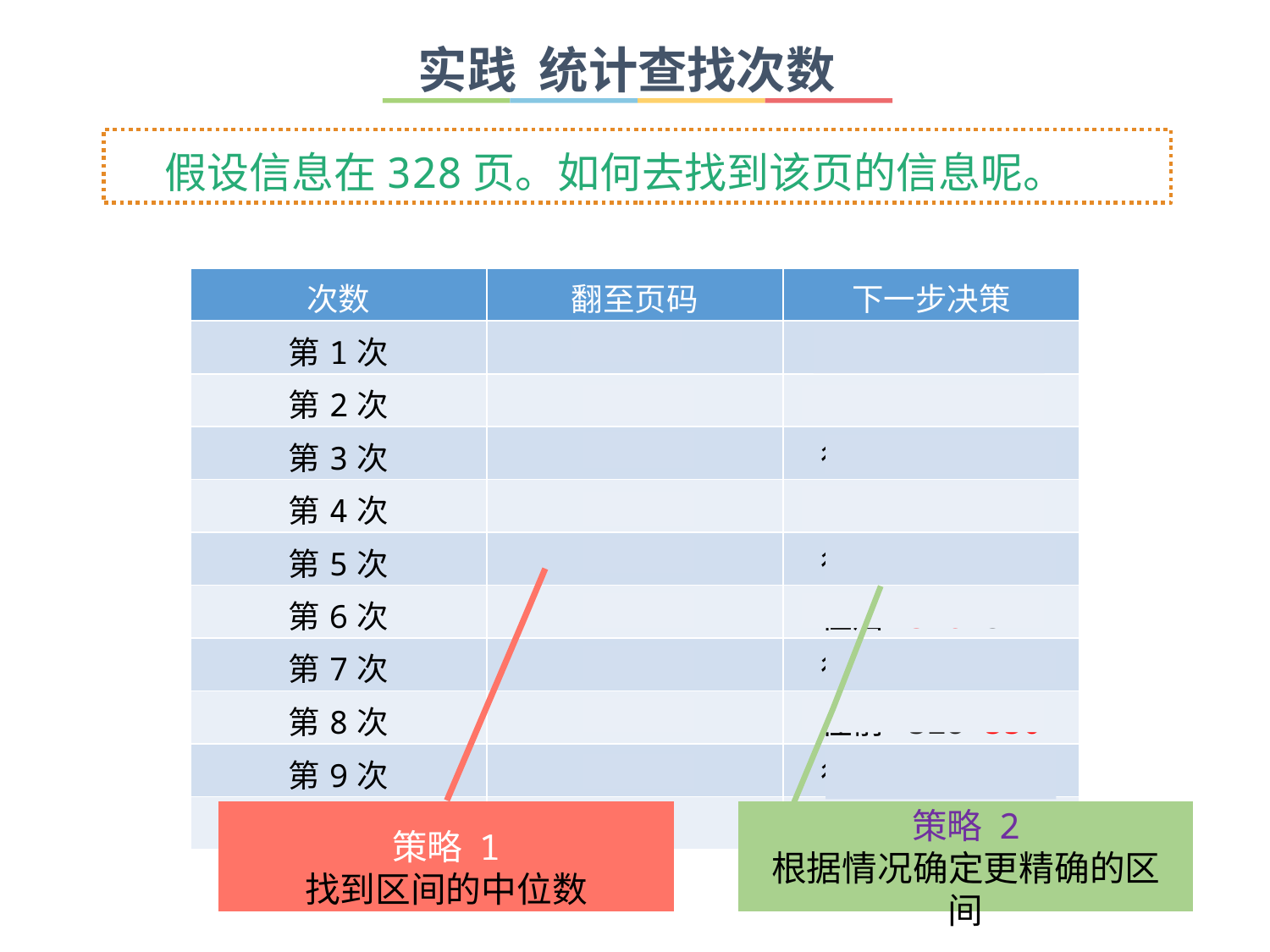

实践  统计查找次数

    假设信息在328页。如何去找到该页的信息呢。
| 次数 | 翻至页码 | 下一步决策 |
| --- | --- | --- |
| 第1次 | 500 | 往前 1-499 |
| 第2次 | 250 | 往后 251-499 |
| 第3次 | 375 | 往前 251-374 |
| 第4次 | 312 | 往后 313-374 |
| 第5次 | 343 | 往前 313-342 |
| 第6次 | 327 | 往后 328-342 |
| 第7次 | 335 | 往前 328-334 |
| 第8次 | 331 | 往前 328-330 |
| 第9次 | 329 | 往前 328-328 |
| 第10次 | 328 |  |

策略 1
找到区间的中位数

策略 2
根据情况确定更精确的区间